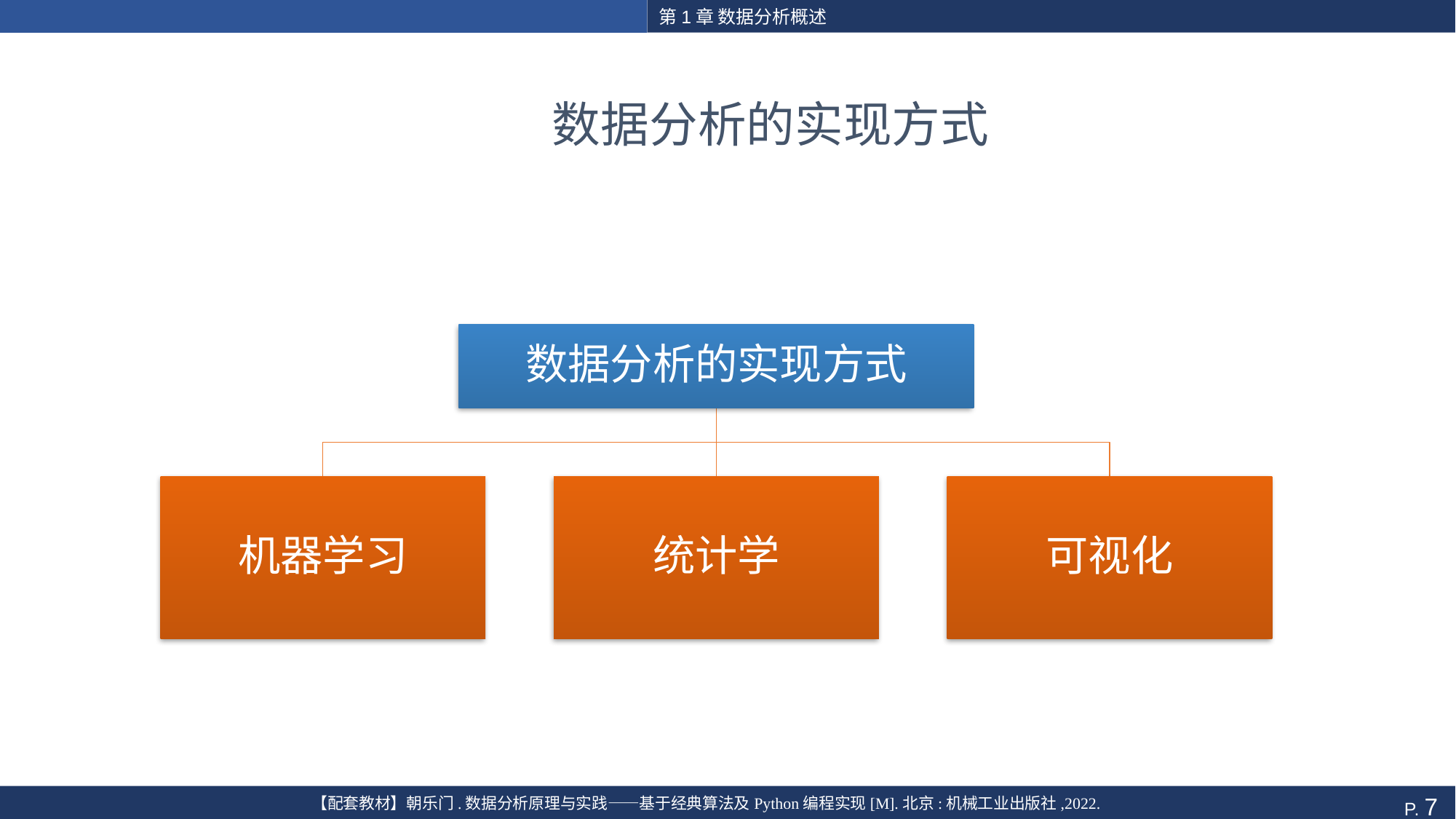

第1章 数据分析概述
# 数据分析的实现方式
数据分析的实现方式
机器学习
统计学
可视化